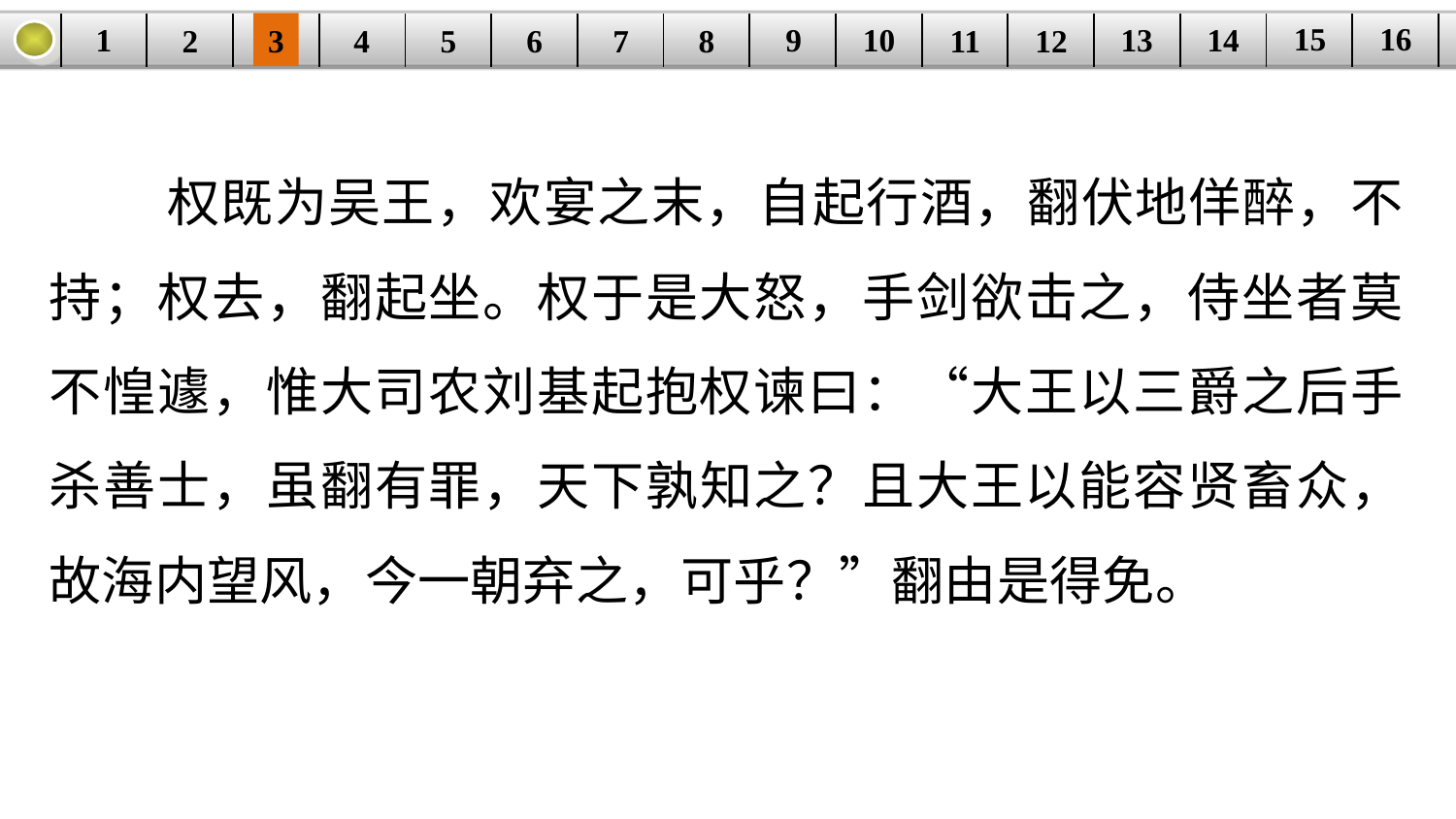

16

15
14
9
10
1
13
3
4
5
6
8
11
2
12
|  |  |  |  |  |  |  |  |  |  |  |  |  |  |  |  |
| --- | --- | --- | --- | --- | --- | --- | --- | --- | --- | --- | --- | --- | --- | --- | --- |
7

        权既为吴王，欢宴之末，自起行酒，翻伏地佯醉，不持；权去，翻起坐。权于是大怒，手剑欲击之，侍坐者莫不惶遽，惟大司农刘基起抱权谏曰：“大王以三爵之后手杀善士，虽翻有罪，天下孰知之？且大王以能容贤畜众，故海内望风，今一朝弃之，可乎？”翻由是得免。